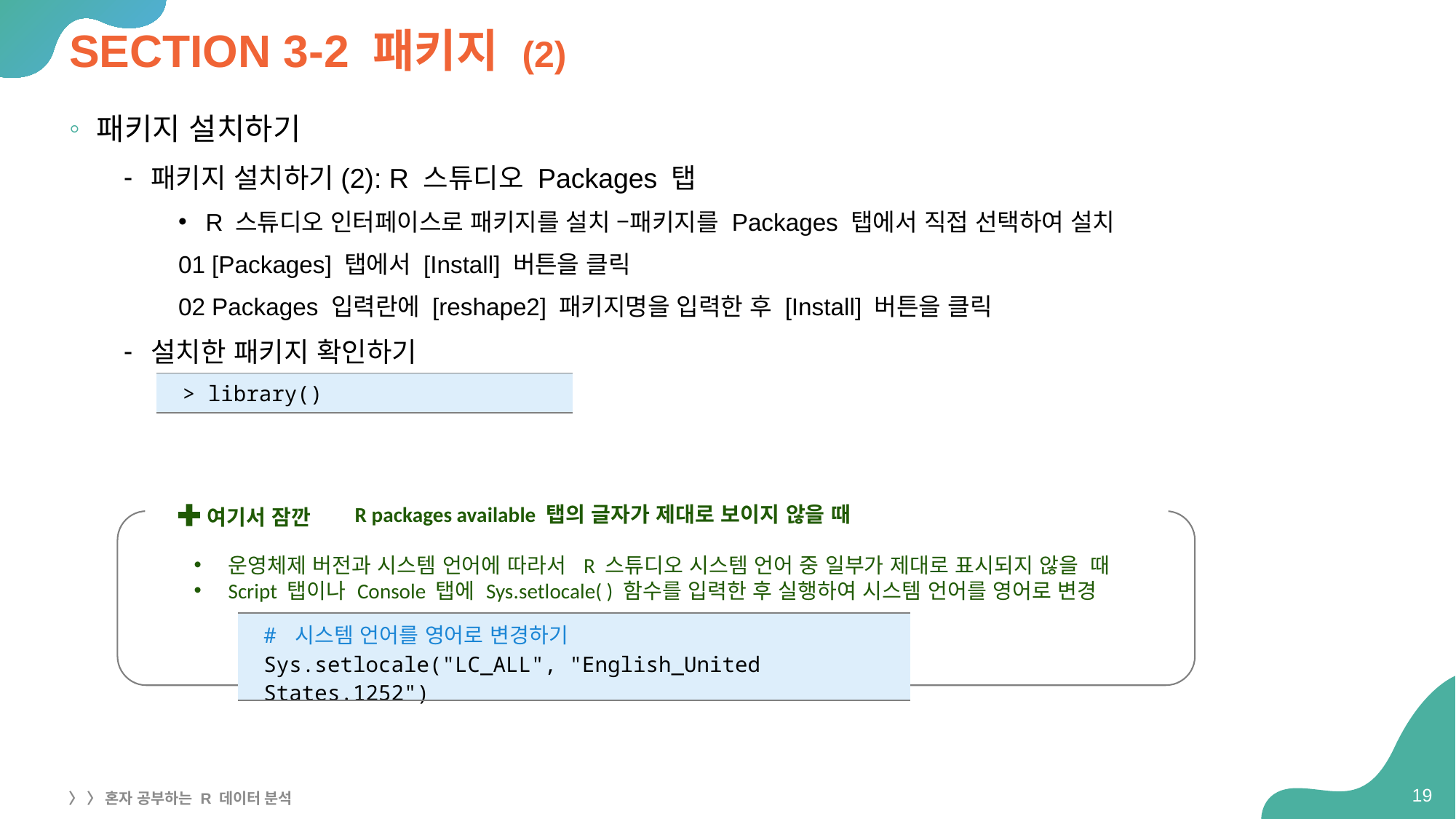

# SECTION 3-2 패키지 (2)
패키지 설치하기
패키지 설치하기(2): R 스튜디오 Packages 탭
R 스튜디오 인터페이스로 패키지를 설치 –패키지를 Packages 탭에서 직접 선택하여 설치
01 [Packages] 탭에서 [Install] 버튼을 클릭
02 Packages 입력란에 [reshape2] 패키지명을 입력한 후 [Install] 버튼을 클릭
설치한 패키지 확인하기
| > library() |
| --- |
                                  R packages available 탭의 글자가 제대로 보이지 않을 때

운영체제 버전과 시스템 언어에 따라서  R 스튜디오 시스템 언어 중 일부가 제대로 표시되지 않을  때
Script 탭이나 Console 탭에 Sys.setlocale( ) 함수를 입력한 후 실행하여 시스템 언어를 영어로 변경
여기서 잠깐

| # 시스템 언어를 영어로 변경하기 Sys.setlocale("LC\_ALL", "English\_United States.1252") |
| --- |
19
〉 〉 혼자 공부하는 R 데이터 분석